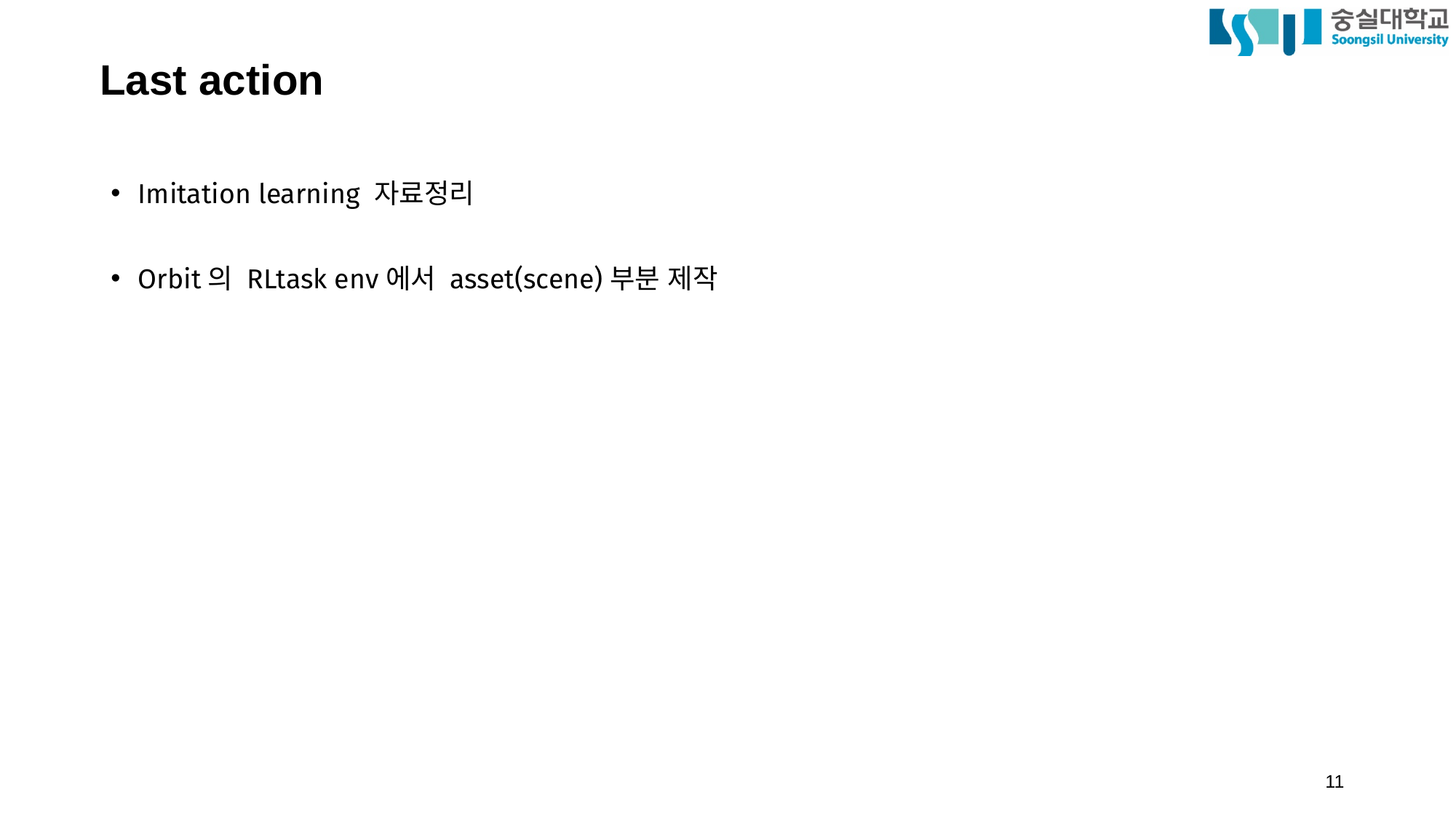

# Last action

Imitation learning 자료정리

Orbit의 RLtask env에서 asset(scene)부분 제작

11